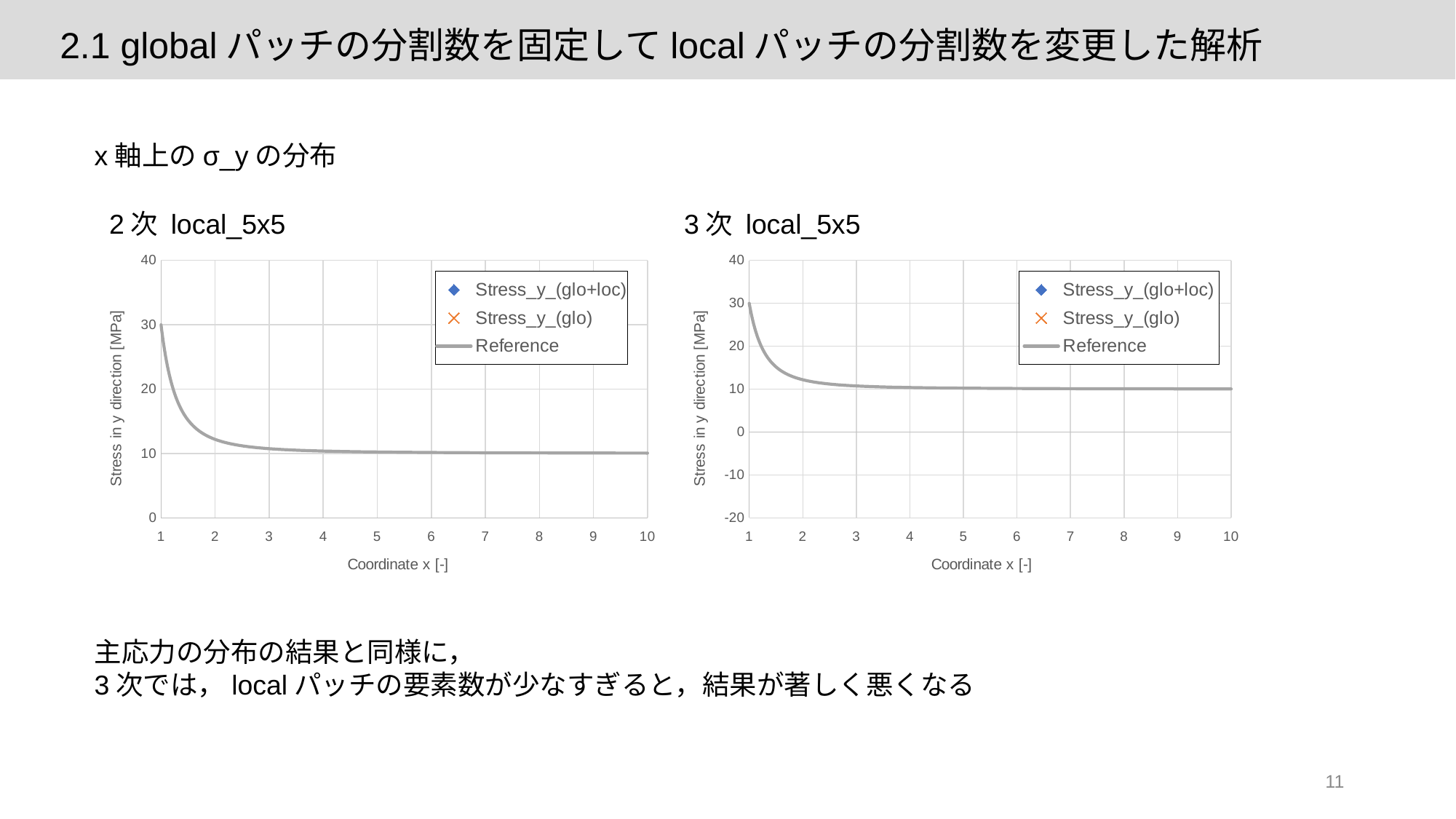

2.1 globalパッチの分割数を固定してlocalパッチの分割数を変更した解析

x軸上のσ_yの分布
2次 local_5x5
3次 local_5x5

### Chart

| Category |  |  |  |
|---|---|---|---|

### Chart

| Category |  |  |  |
|---|---|---|---|
主応力の分布の結果と同様に，
3次では，localパッチの要素数が少なすぎると，結果が著しく悪くなる
11